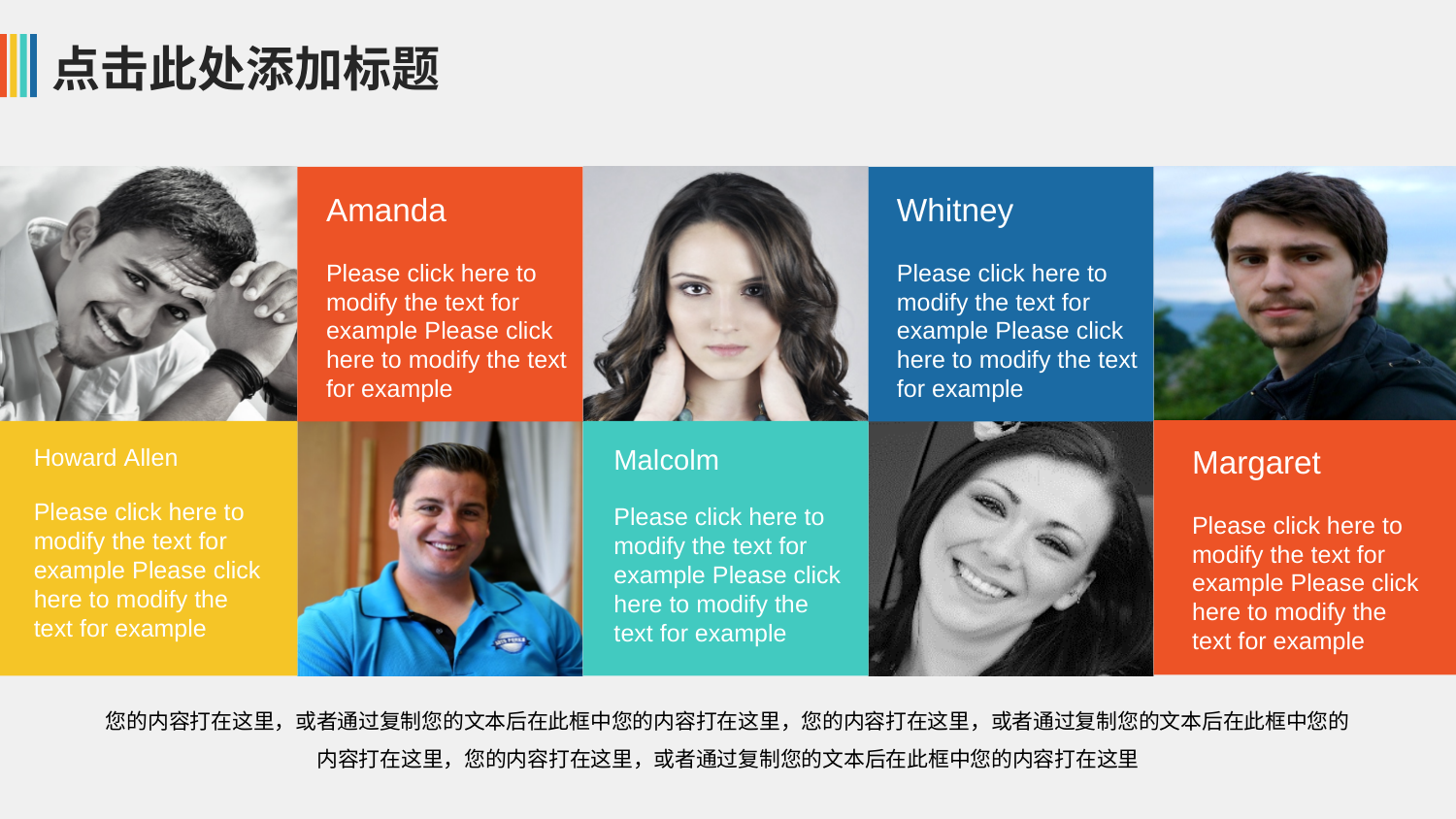

Amanda

Please click here to modify the text for example Please click here to modify the text for example

Whitney

Please click here to modify the text for example Please click here to modify the text for example

Margaret

Please click here to modify the text for example Please click here to modify the text for example

Howard Allen

Please click here to modify the text for example Please click here to modify the text for example

Malcolm

Please click here to modify the text for example Please click here to modify the text for example

您的内容打在这里，或者通过复制您的文本后在此框中您的内容打在这里，您的内容打在这里，或者通过复制您的文本后在此框中您的内容打在这里，您的内容打在这里，或者通过复制您的文本后在此框中您的内容打在这里